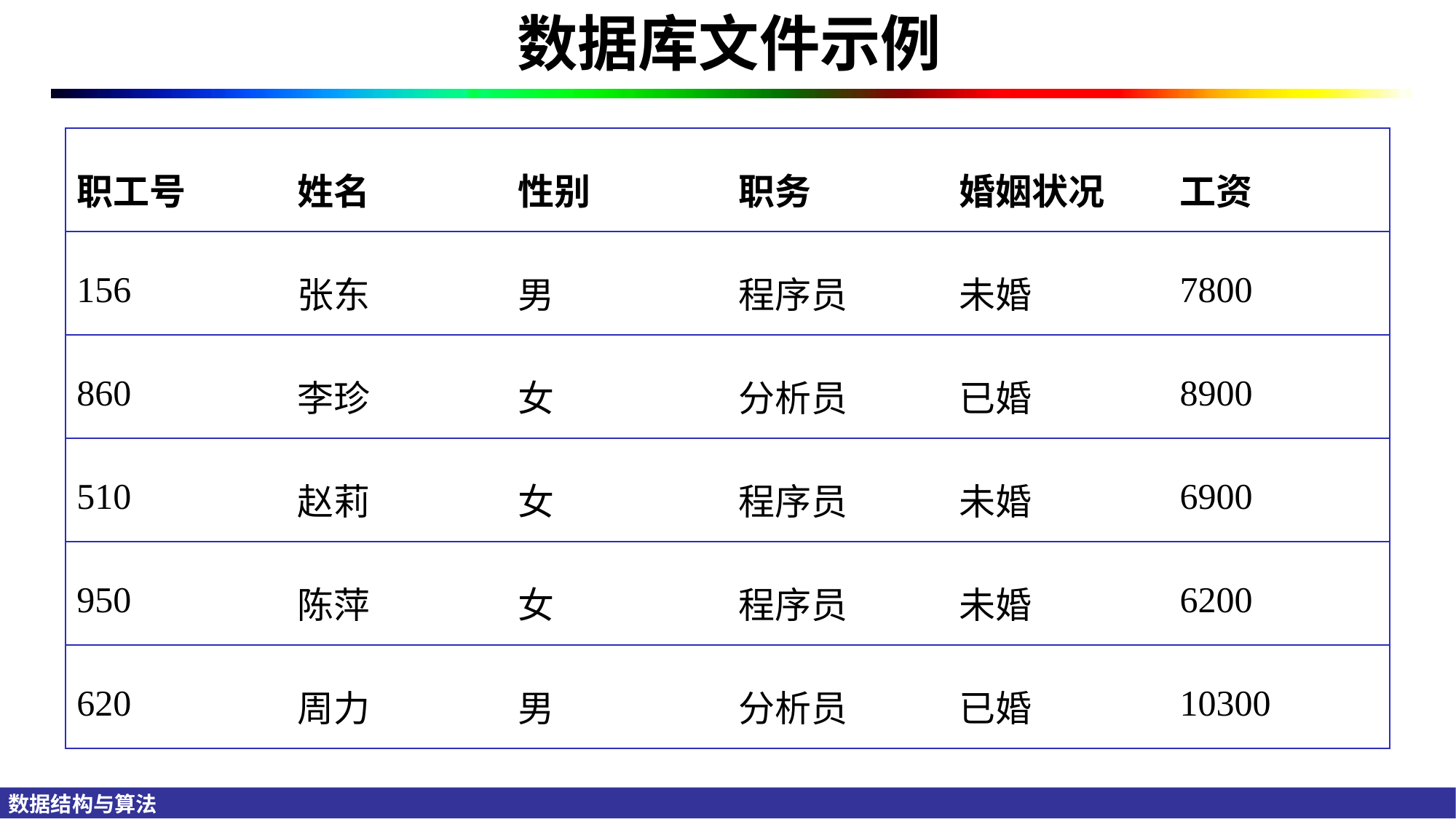

数据库文件示例
| 职工号 | 姓名 | 性别 | 职务 | 婚姻状况 | 工资 |
| --- | --- | --- | --- | --- | --- |
| 156 | 张东 | 男 | 程序员 | 未婚 | 7800 |
| 860 | 李珍 | 女 | 分析员 | 已婚 | 8900 |
| 510 | 赵莉 | 女 | 程序员 | 未婚 | 6900 |
| 950 | 陈萍 | 女 | 程序员 | 未婚 | 6200 |
| 620 | 周力 | 男 | 分析员 | 已婚 | 10300 |